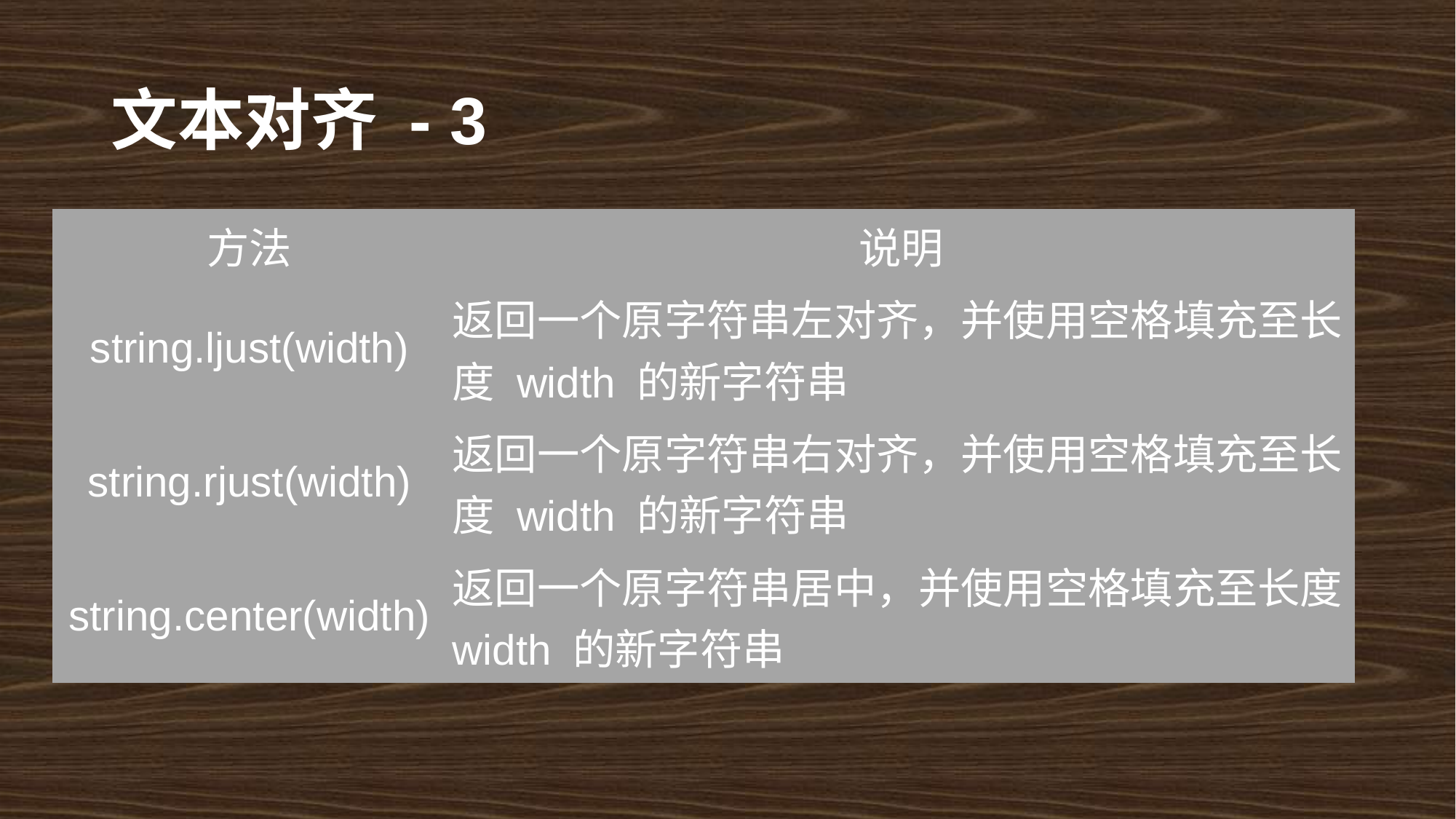

# 文本对齐 - 3
| 方法 | 说明 |
| --- | --- |
| string.ljust(width) | 返回一个原字符串左对齐，并使用空格填充至长度 width 的新字符串 |
| string.rjust(width) | 返回一个原字符串右对齐，并使用空格填充至长度 width 的新字符串 |
| string.center(width) | 返回一个原字符串居中，并使用空格填充至长度 width 的新字符串 |